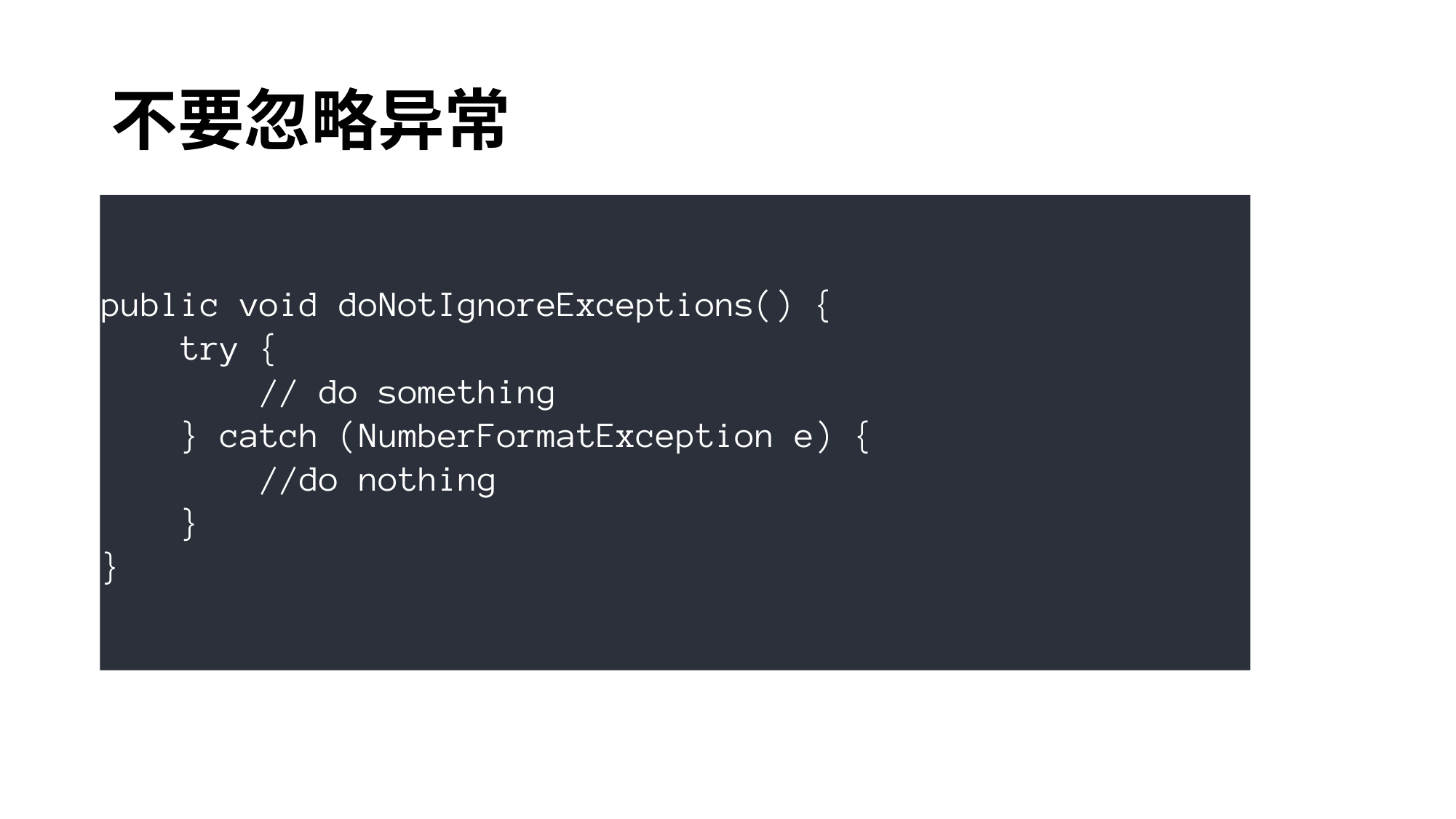

# 不要忽略异常
public void doNotIgnoreExceptions() {  
    try {  
        // do something  
    } catch (NumberFormatException e) {  
        //do nothing  
    }  
}